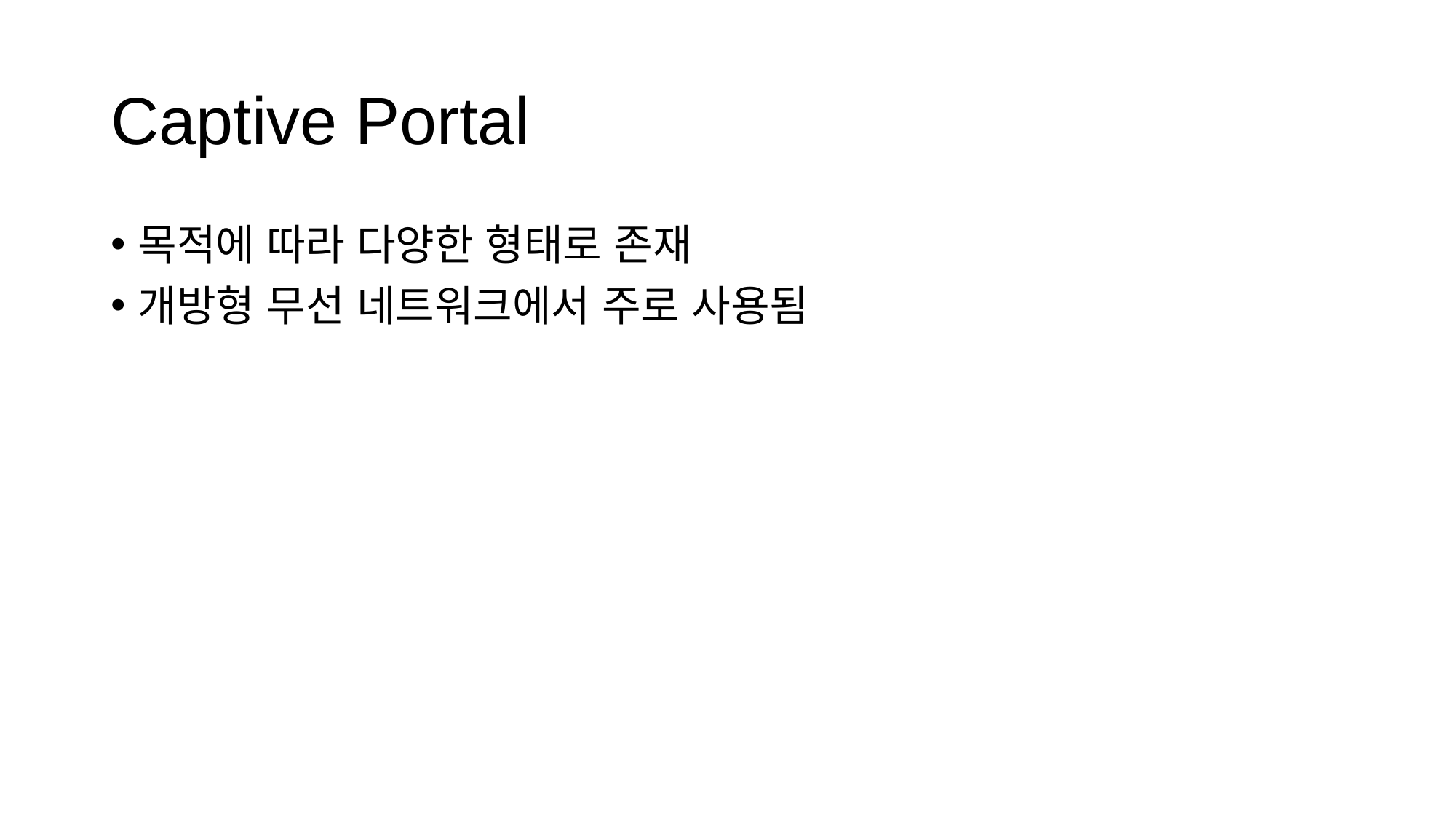

# Captive Portal
목적에 따라 다양한 형태로 존재
개방형 무선 네트워크에서 주로 사용됨